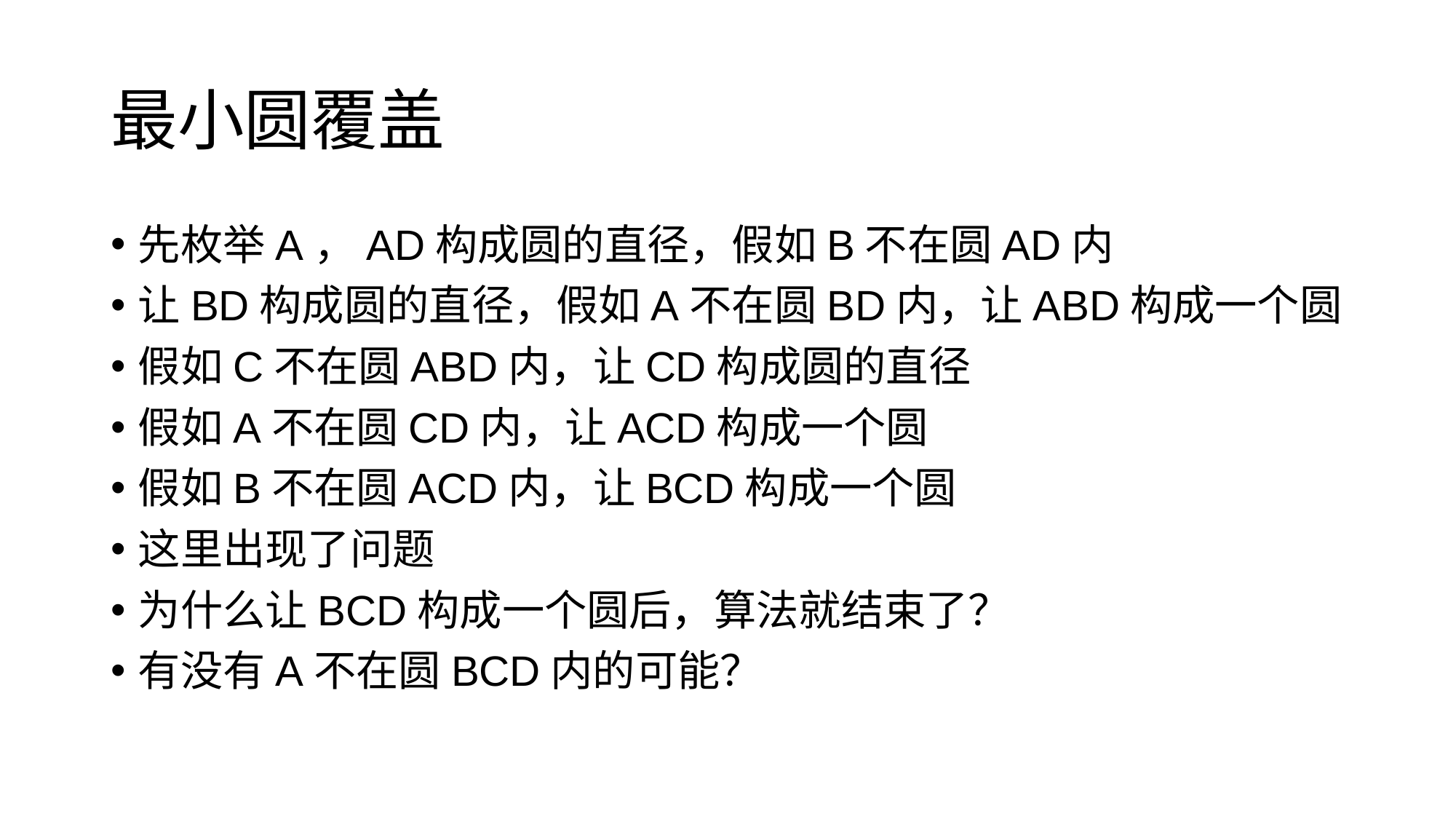

# 最小圆覆盖
先枚举A，AD构成圆的直径，假如B不在圆AD内
让BD构成圆的直径，假如A不在圆BD内，让ABD构成一个圆
假如C不在圆ABD内，让CD构成圆的直径
假如A不在圆CD内，让ACD构成一个圆
假如B不在圆ACD内，让BCD构成一个圆
这里出现了问题
为什么让BCD构成一个圆后，算法就结束了？
有没有A不在圆BCD内的可能？